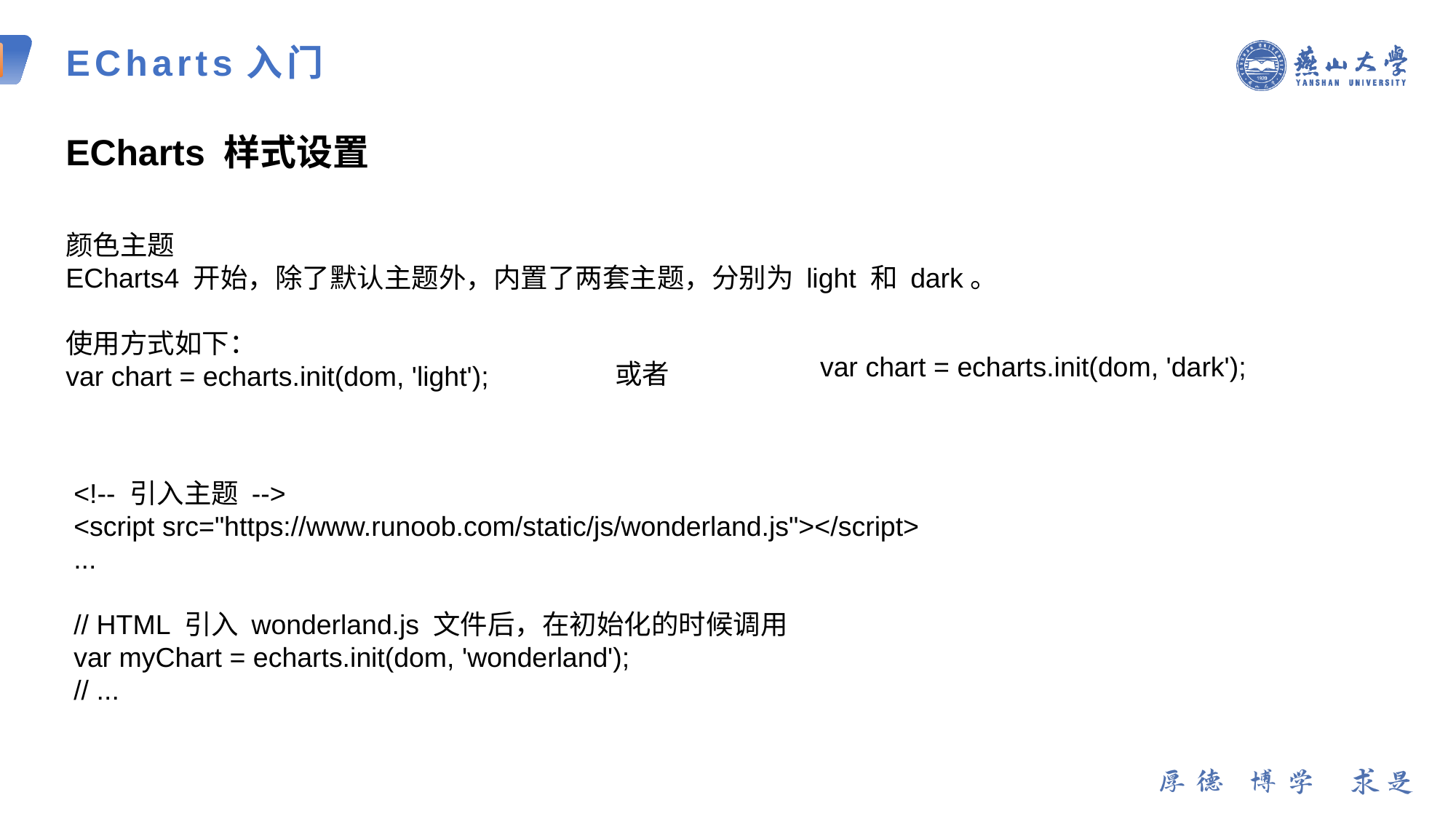

ECharts入门
ECharts 样式设置
颜色主题
ECharts4 开始，除了默认主题外，内置了两套主题，分别为 light 和 dark。

使用方式如下：
var chart = echarts.init(dom, 'light');

var chart = echarts.init(dom, 'dark');
 或者
<!-- 引入主题 -->
<script src="https://www.runoob.com/static/js/wonderland.js"></script>
...

// HTML 引入 wonderland.js 文件后，在初始化的时候调用
var myChart = echarts.init(dom, 'wonderland');
// ...